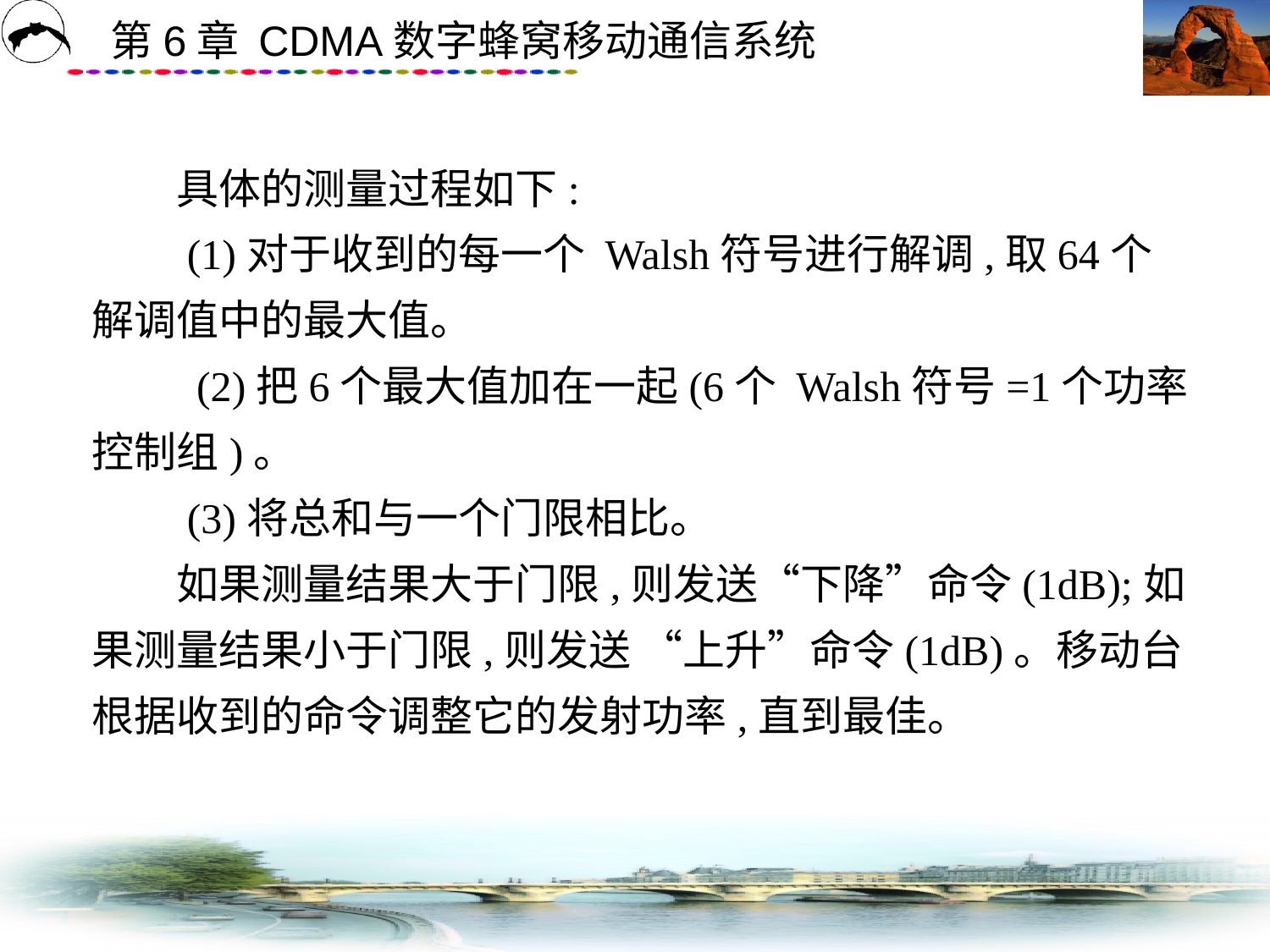

# 具体的测量过程如下: 　　(1)对于收到的每一个 Walsh符号进行解调,取64个解调值中的最大值。 　　 (2)把6个最大值加在一起(6个 Walsh符号=1个功率控制组)。 　　(3)将总和与一个门限相比。 　　如果测量结果大于门限,则发送“下降”命令(1dB);如果测量结果小于门限,则发送 “上升”命令(1dB)。移动台根据收到的命令调整它的发射功率,直到最佳。